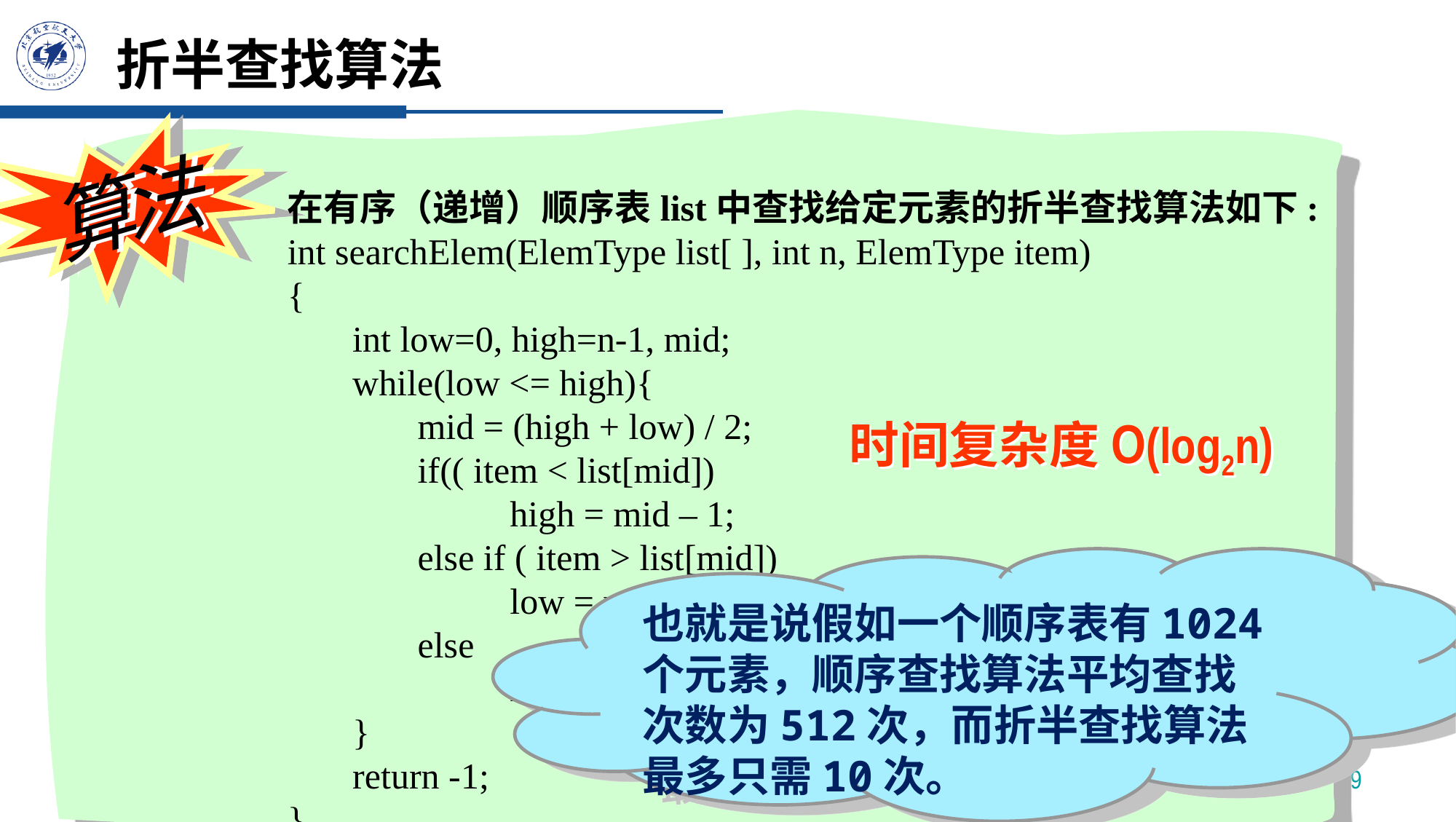

# 折半查找算法

法
算
在有序（递增）顺序表list中查找给定元素的折半查找算法如下:
int searchElem(ElemType list[ ], int n, ElemType item)
{
int low=0, high=n-1, mid;
while(low <= high){
mid = (high + low) / 2;
if(( item < list[mid])
   high = mid – 1;
else if ( item > list[mid])
   low = mid + 1;
else
   return (mid);
}
return -1;
}
时间复杂度O(log2n)
也就是说假如一个顺序表有1024个元素，顺序查找算法平均查找次数为512次，而折半查找算法最多只需10次。
19